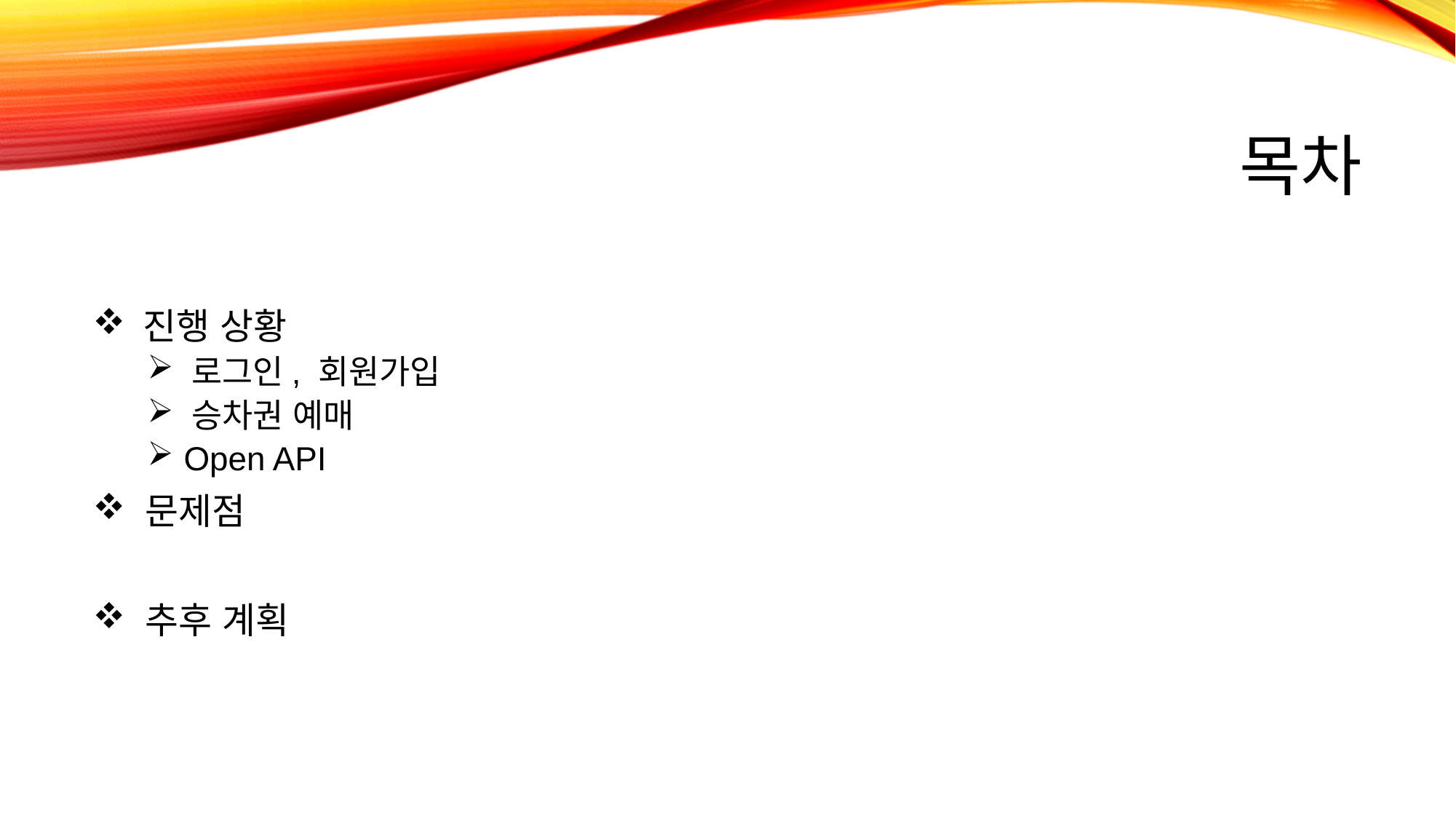

# 목차

 진행 상황
 로그인, 회원가입
 승차권 예매
 Open API
 문제점

 추후 계획